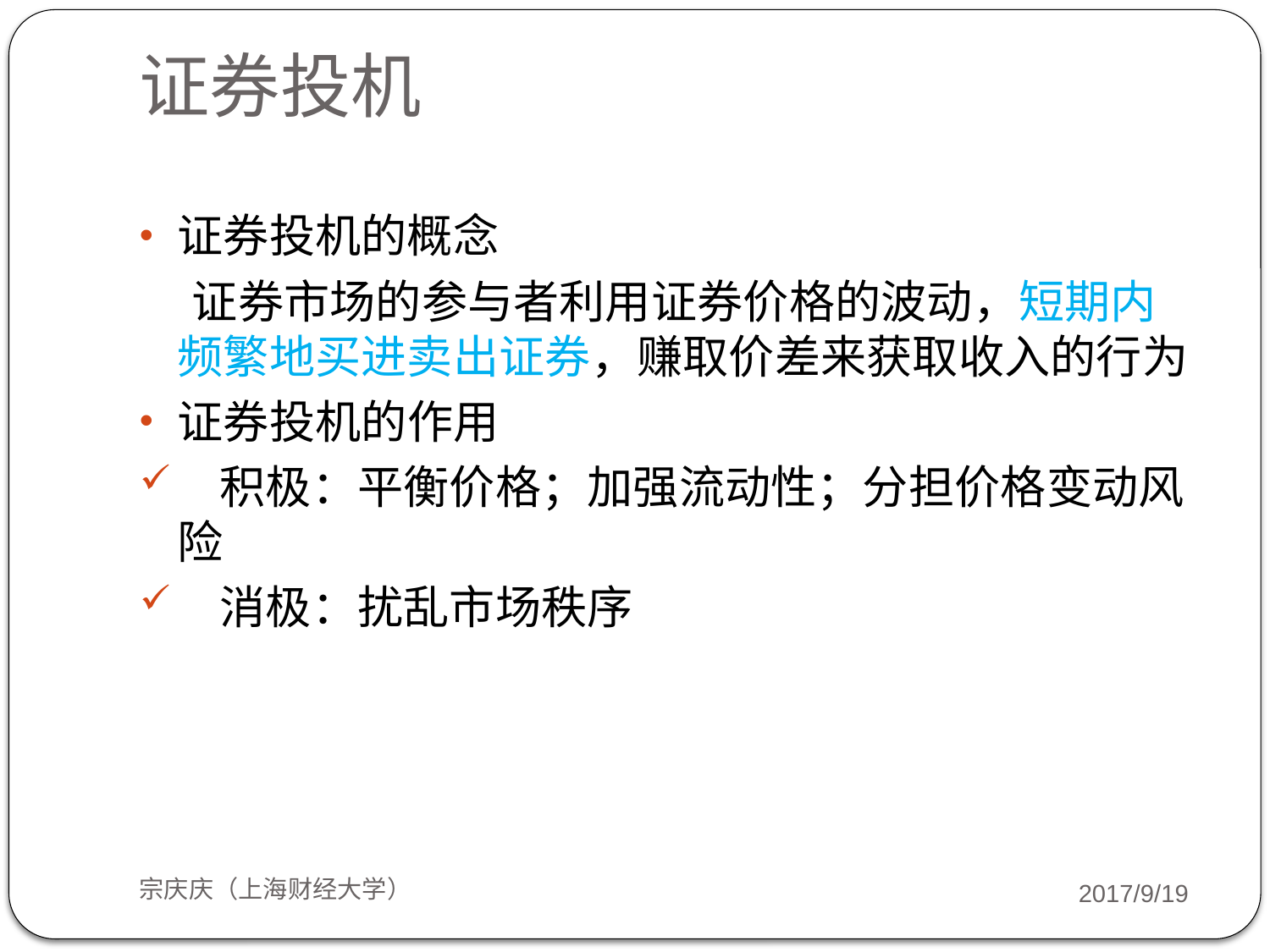

# 证券投机
证券投机的概念
    证券市场的参与者利用证券价格的波动，短期内频繁地买进卖出证券，赚取价差来获取收入的行为
证券投机的作用
   积极：平衡价格；加强流动性；分担价格变动风险
   消极：扰乱市场秩序
宗庆庆（上海财经大学）
2017/9/19